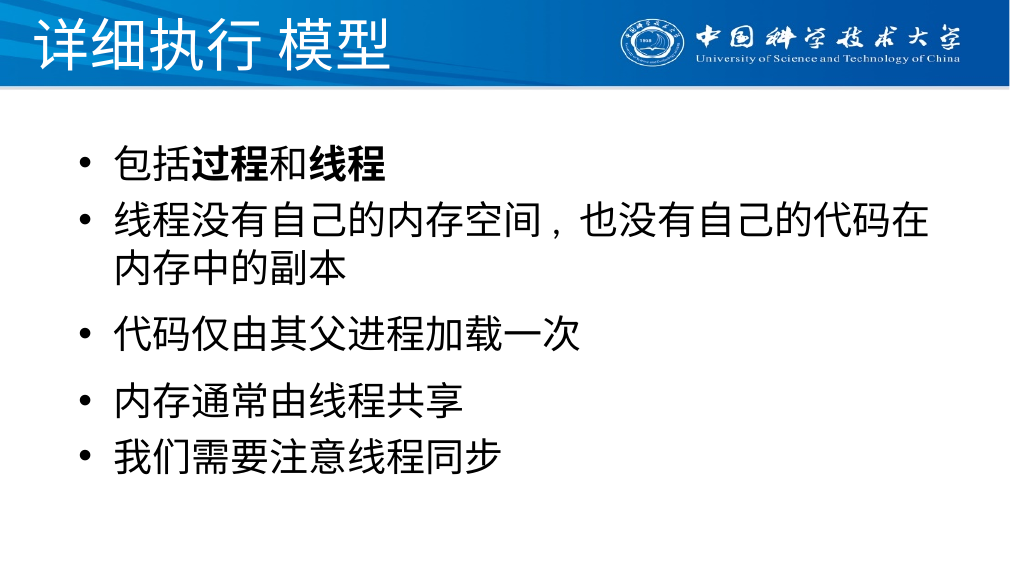

# 详细执行 模型
包括过程和线程
线程没有自己的内存空间, 也没有自己的代码在内存中的副本
代码仅由其父进程加载一次
内存通常由线程共享
我们需要注意线程同步